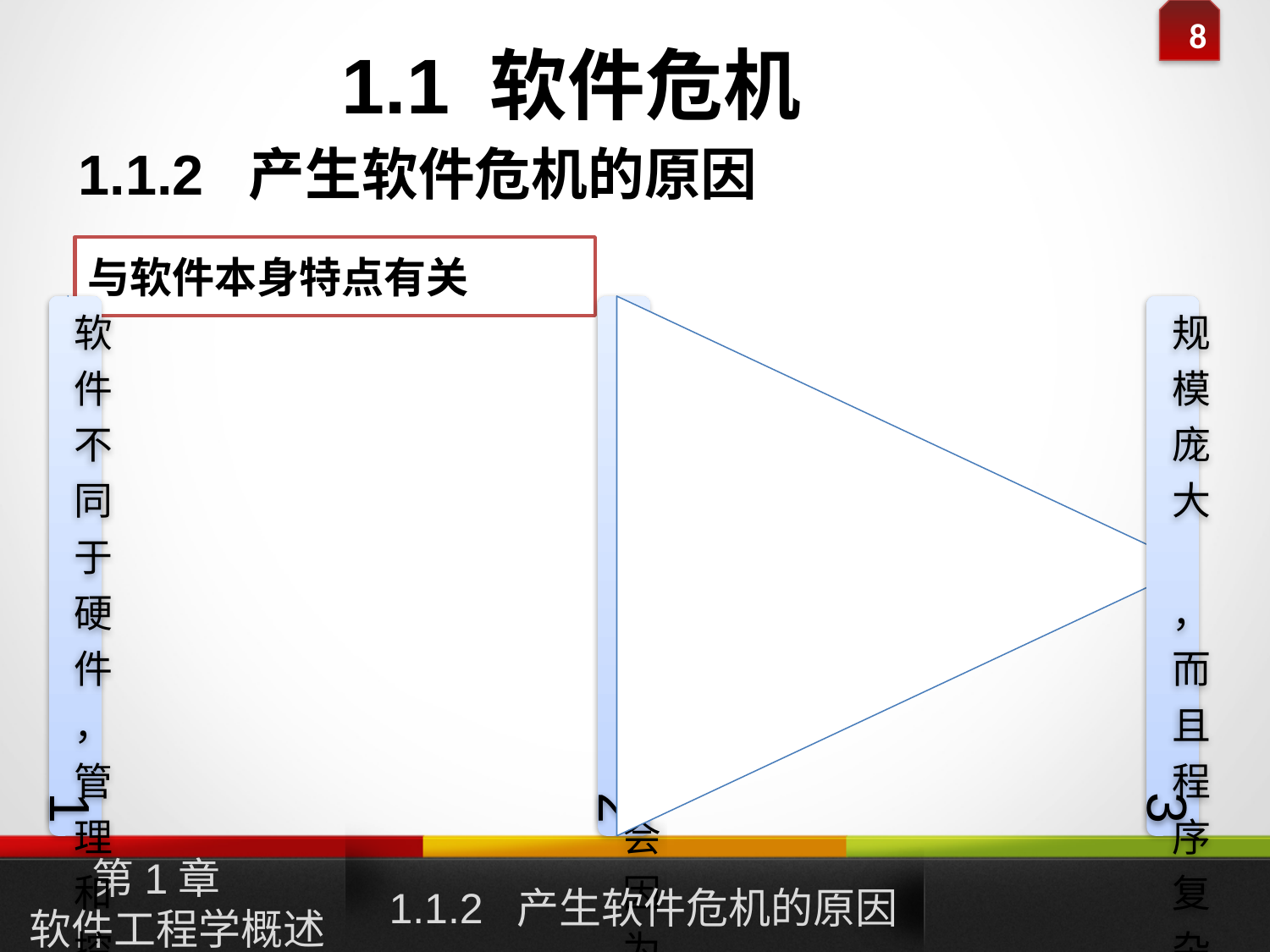

1.1 软件危机
1.1.2  产生软件危机的原因
与软件本身特点有关
1
2
3
1.1.2  产生软件危机的原因